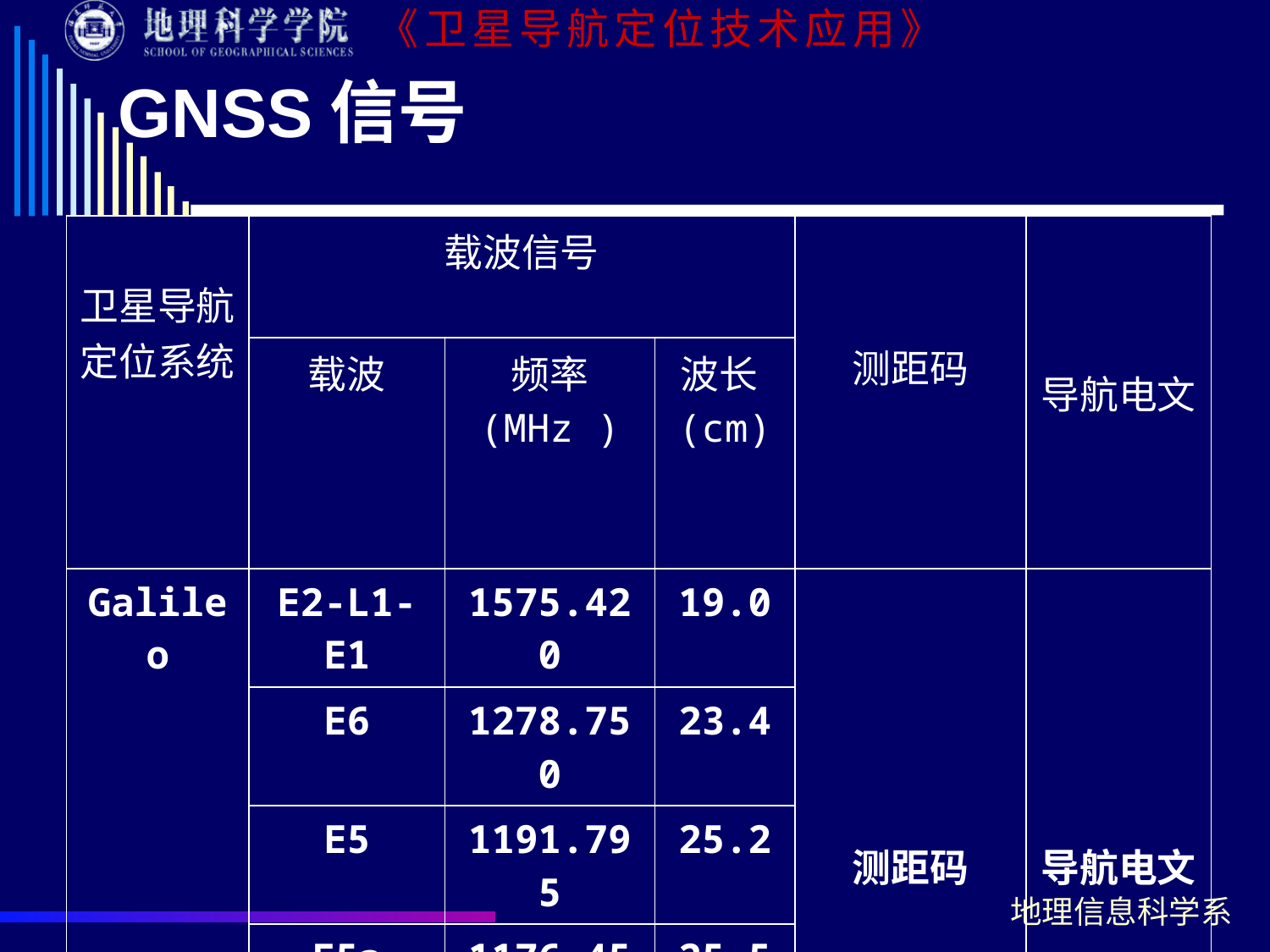

# GNSS信号
| 卫星导航定位系统 | 载波信号 |  |  | 测距码 | 导航电文 |
| --- | --- | --- | --- | --- | --- |
|  | 载波 | 频率 (MHz ) | 波长(cm) |  |  |
| Galileo | E2-L1-E1 | 1575.420 | 19.0 | 测距码 | 导航电文 |
|  | E6 | 1278.750 | 23.4 |  |  |
|  | E5 | 1191.795 | 25.2 |  |  |
|  | E5a | 1176.450 | 25.5 |  |  |
|  | E5b | 1207.140 | 24.8 |  |  |